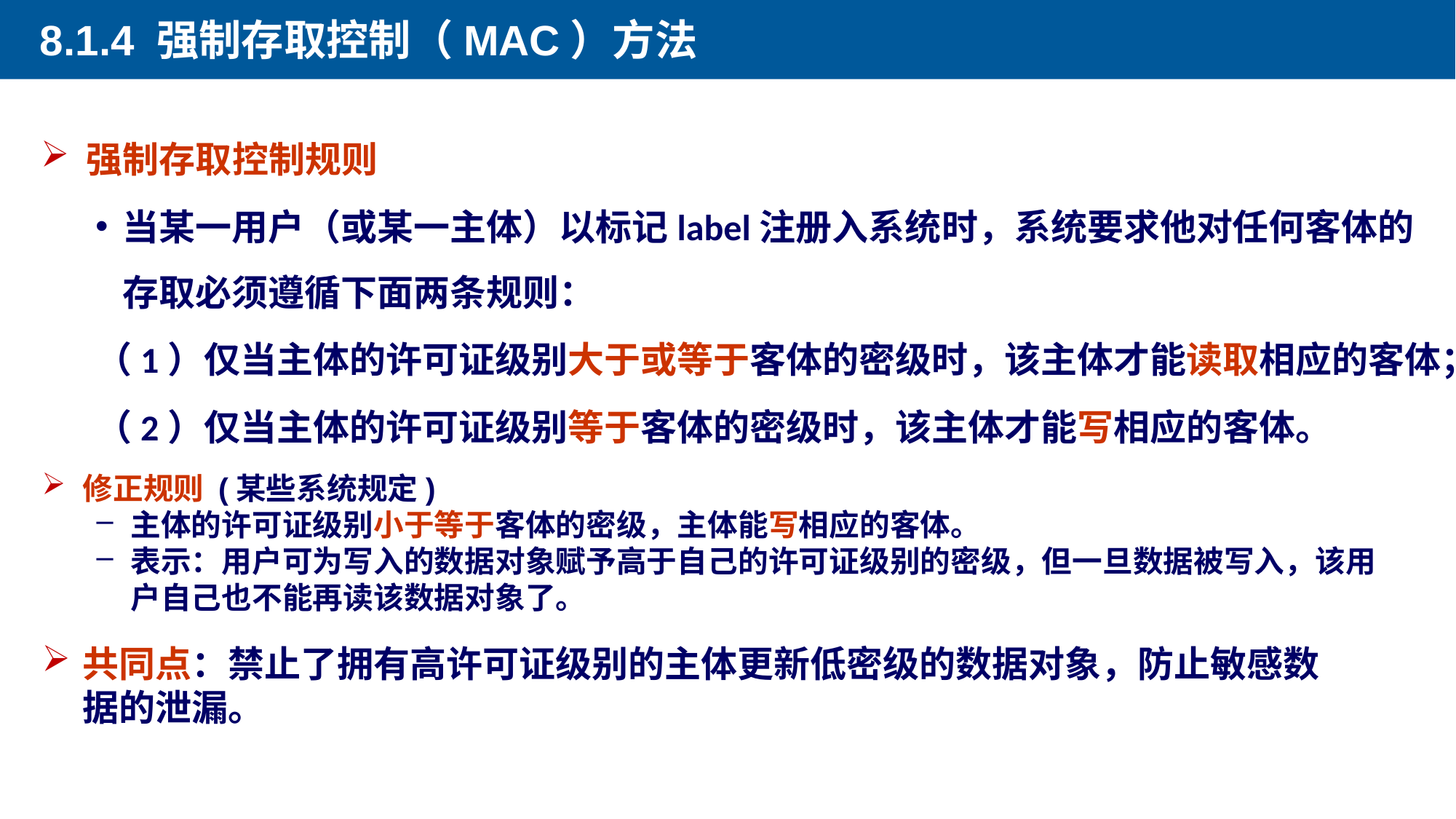

8.1.4 强制存取控制（MAC）方法

 强制存取控制规则
当某一用户（或某一主体）以标记label注册入系统时，系统要求他对任何客体的存取必须遵循下面两条规则：
（1）仅当主体的许可证级别大于或等于客体的密级时，该主体才能读取相应的客体；
（2）仅当主体的许可证级别等于客体的密级时，该主体才能写相应的客体。

修正规则 (某些系统规定)
主体的许可证级别小于等于客体的密级，主体能写相应的客体。
表示：用户可为写入的数据对象赋予高于自己的许可证级别的密级，但一旦数据被写入，该用户自己也不能再读该数据对象了。
共同点：禁止了拥有高许可证级别的主体更新低密级的数据对象，防止敏感数据的泄漏。